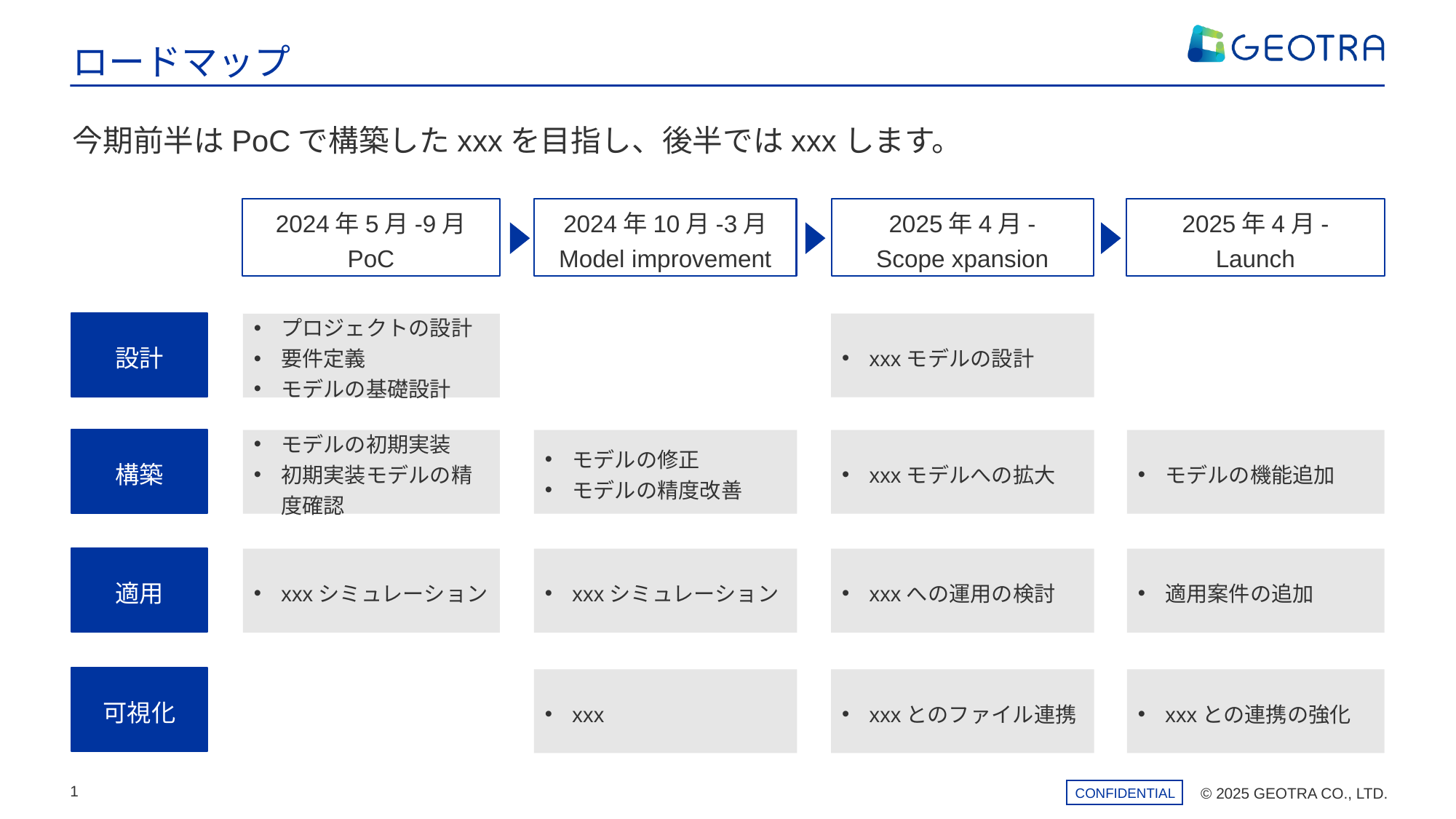

# ロードマップ
今期前半はPoCで構築したxxxを目指し、後半ではxxxします。
2024年5月-9月
PoC
2024年10月-3月
Model improvement
2025年4月-
Scope xpansion
2025年4月-
Launch
設計
xxxモデルの設計
プロジェクトの設計
要件定義
モデルの基礎設計

構築
モデルの初期実装
初期実装モデルの精度確認
モデルの修正
モデルの精度改善
xxxモデルへの拡大
モデルの機能追加
適用
xxxシミュレーション
xxxシミュレーション
xxxへの運用の検討
適用案件の追加
可視化

xxx
xxxとのファイル連携
xxxとの連携の強化